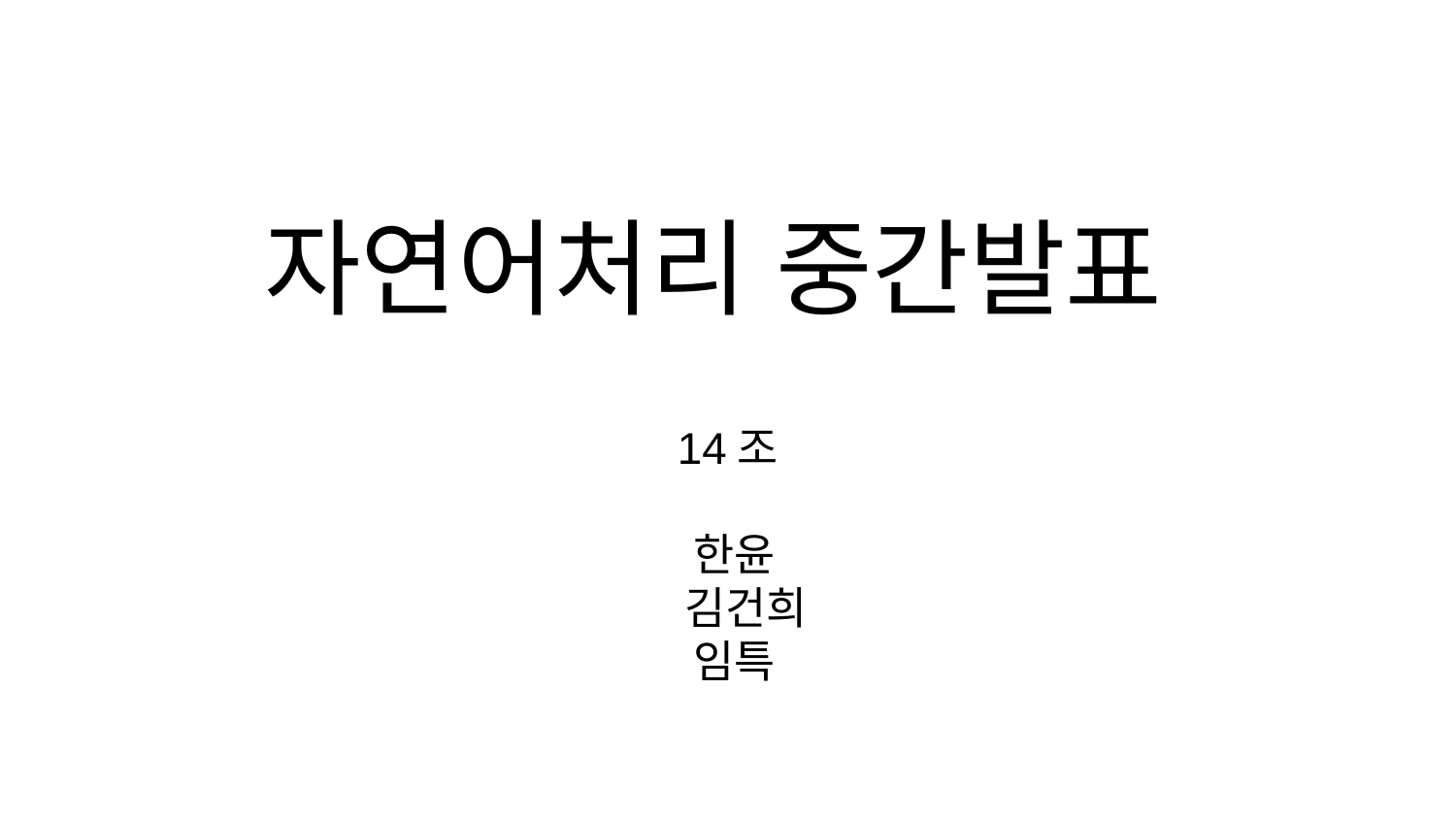

# 자연어처리 중간발표
14조

                                                  한윤
  김건희
                                                  임특